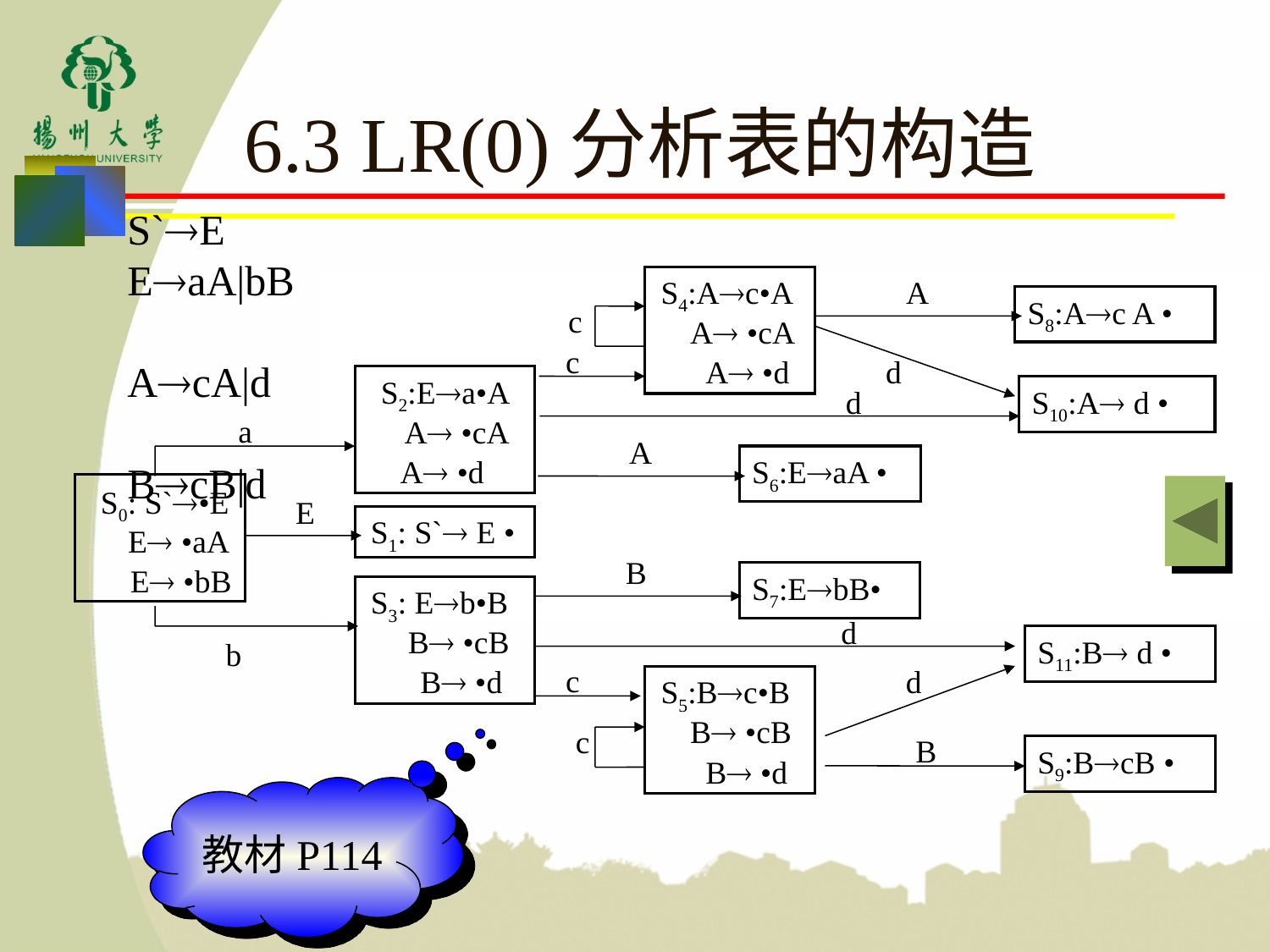

# 6.3 LR(0)分析表的构造
S`→E E→aA|bB
A→cA|d
B→cB|d
S4:A→c•A
 A

S8:A→c A •
 c

A→ •cA

 c
A→ •d

 d
S2:E→a•A

 d

S10:A→ d •
 a
A→ •cA

 A

A→ •d
S6:E→aA •

S0: S`→•E

 E
S1: S`→ E •

E→ •aA

 B
E→ •bB
S7:E→bB•
S3: E→b•B

 d
B→ •cB
S11:B→ d •

 b

 c
B→ •d
 d
S5:B→c•B

B→ •cB
 c
 B

S9:B→cB •
B→ •d

教材P114

52